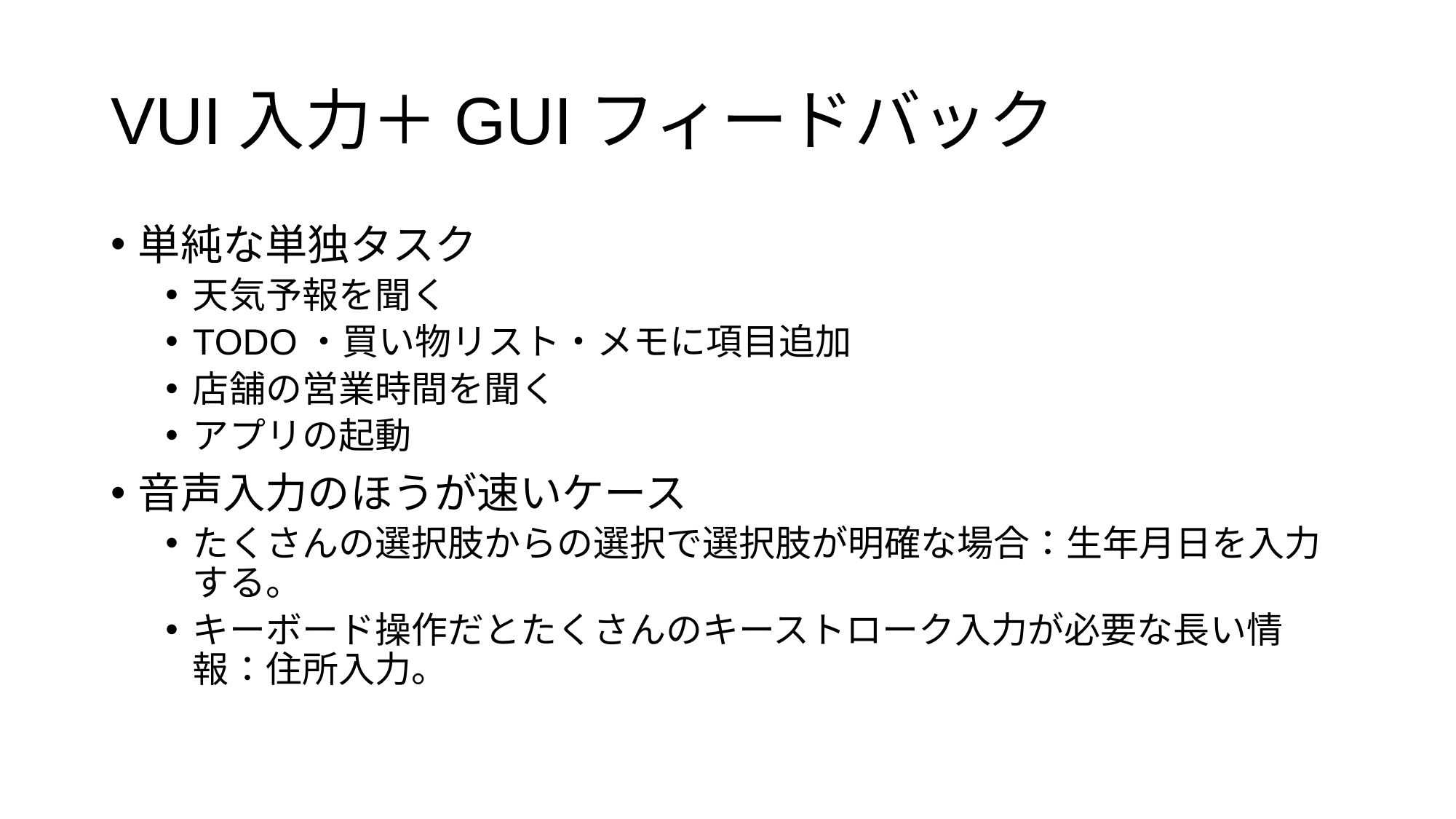

# VUI入力＋GUIフィードバック
単純な単独タスク
天気予報を聞く
TODO・買い物リスト・メモに項目追加
店舗の営業時間を聞く
アプリの起動
音声入力のほうが速いケース
たくさんの選択肢からの選択で選択肢が明確な場合：生年月日を入力する。
キーボード操作だとたくさんのキーストローク入力が必要な長い情報：住所入力。